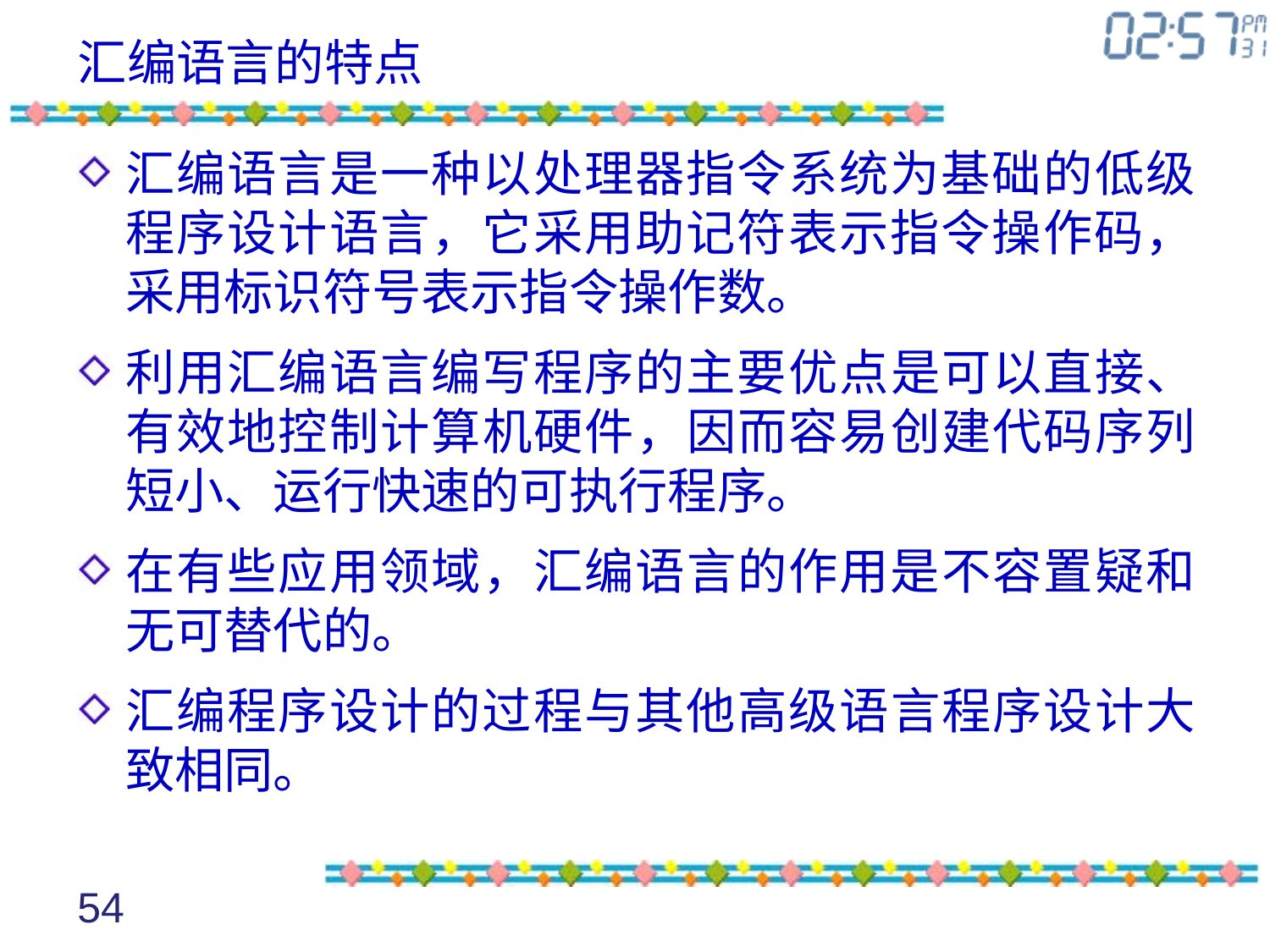

# 汇编语言的特点
汇编语言是一种以处理器指令系统为基础的低级程序设计语言，它采用助记符表示指令操作码，采用标识符号表示指令操作数。
利用汇编语言编写程序的主要优点是可以直接、有效地控制计算机硬件，因而容易创建代码序列短小、运行快速的可执行程序。
在有些应用领域，汇编语言的作用是不容置疑和无可替代的。
汇编程序设计的过程与其他高级语言程序设计大致相同。